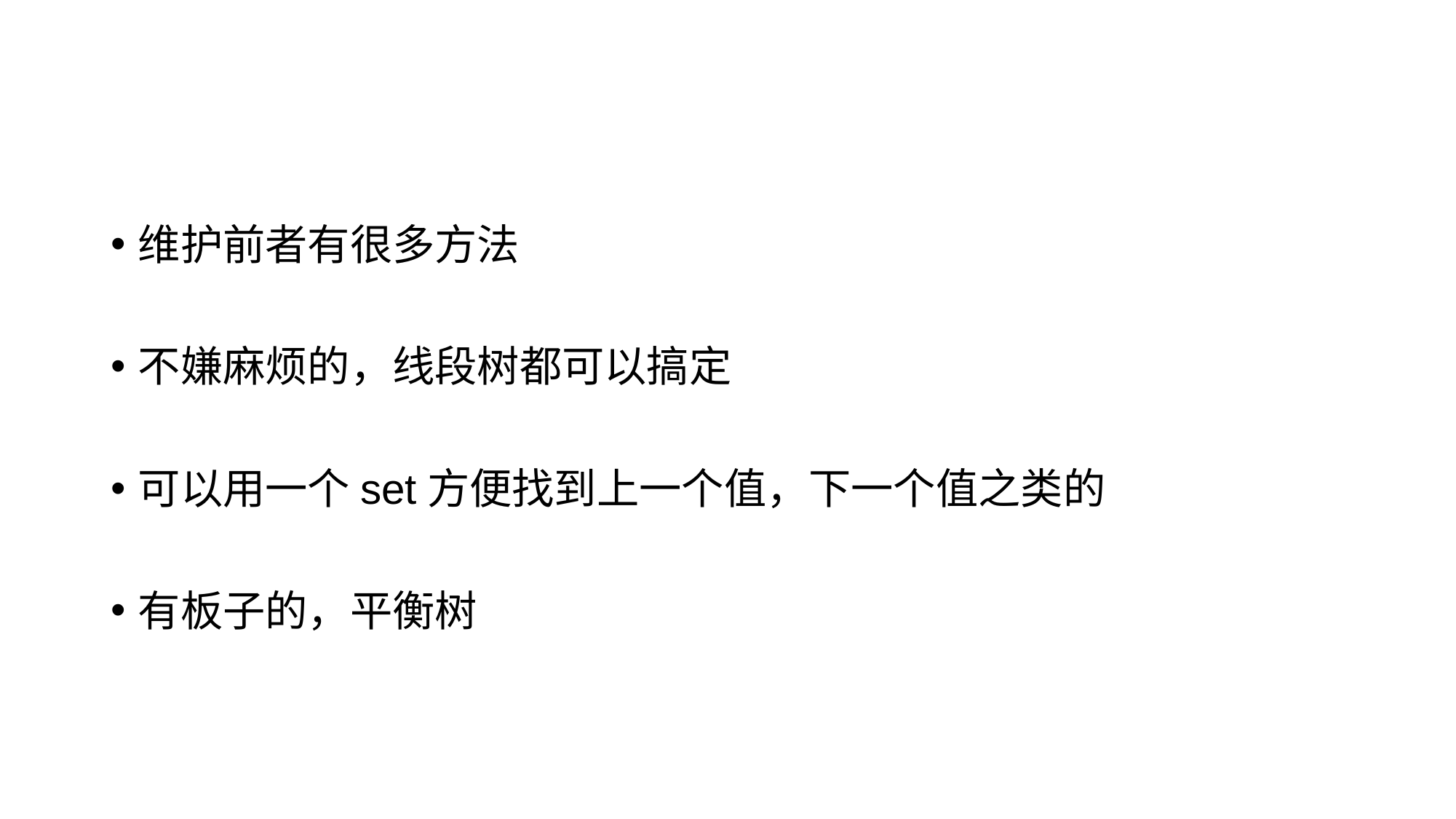

#
维护前者有很多方法

不嫌麻烦的，线段树都可以搞定

可以用一个set方便找到上一个值，下一个值之类的

有板子的，平衡树